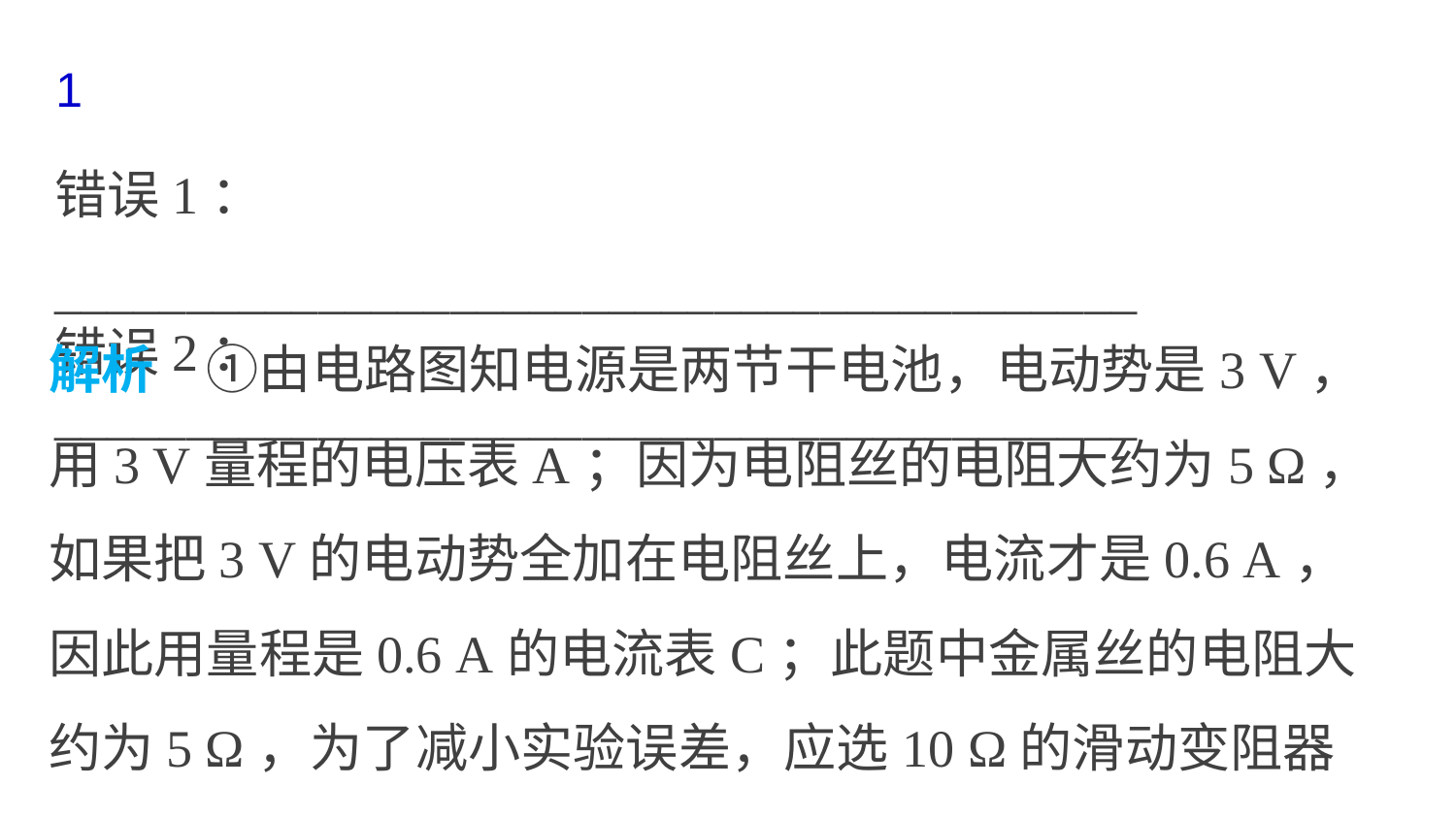

1
错误1：_________________________________________
错误2：_________________________________________
解析　①由电路图知电源是两节干电池，电动势是3 V，用3 V量程的电压表A；因为电阻丝的电阻大约为5 Ω，如果把3 V的电动势全加在电阻丝上，电流才是0.6 A，因此用量程是0.6 A的电流表C；此题中金属丝的电阻大约为5 Ω，为了减小实验误差，应选10 Ω的滑动变阻器E.